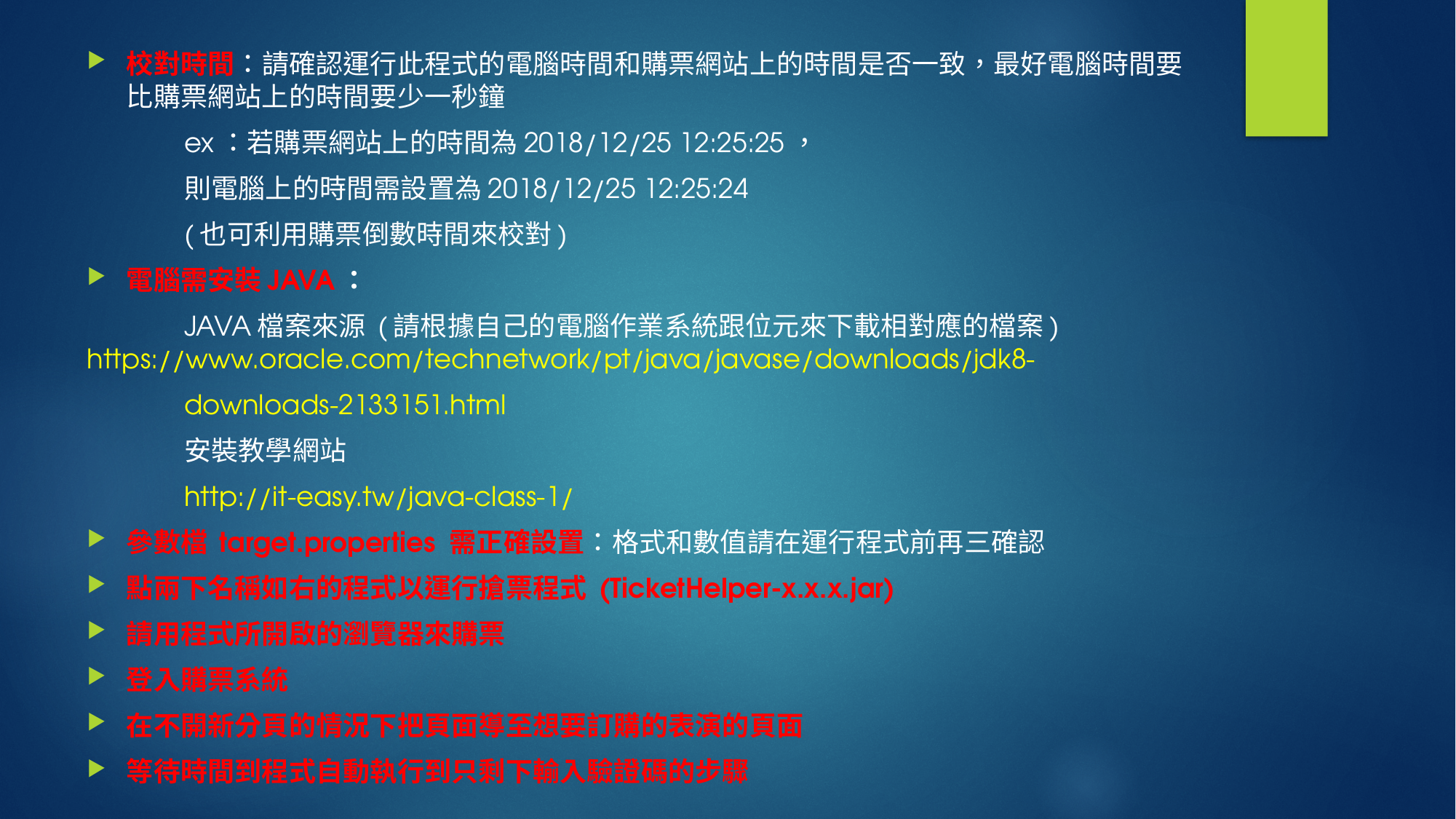

校對時間：請確認運行此程式的電腦時間和購票網站上的時間是否一致，最好電腦時間要比購票網站上的時間要少一秒鐘
	ex：若購票網站上的時間為2018/12/25 12:25:25，
		則電腦上的時間需設置為2018/12/25 12:25:24
		(也可利用購票倒數時間來校對)
電腦需安裝JAVA：
	JAVA檔案來源 (請根據自己的電腦作業系統跟位元來下載相對應的檔案) 	https://www.oracle.com/technetwork/pt/java/javase/downloads/jdk8-
	downloads-2133151.html
	安裝教學網站
	http://it-easy.tw/java-class-1/
參數檔 target.properties 需正確設置：格式和數值請在運行程式前再三確認
點兩下名稱如右的程式以運行搶票程式 (TicketHelper-x.x.x.jar)
請用程式所開啟的瀏覽器來購票
登入購票系統
在不開新分頁的情況下把頁面導至想要訂購的表演的頁面
等待時間到程式自動執行到只剩下輸入驗證碼的步驟